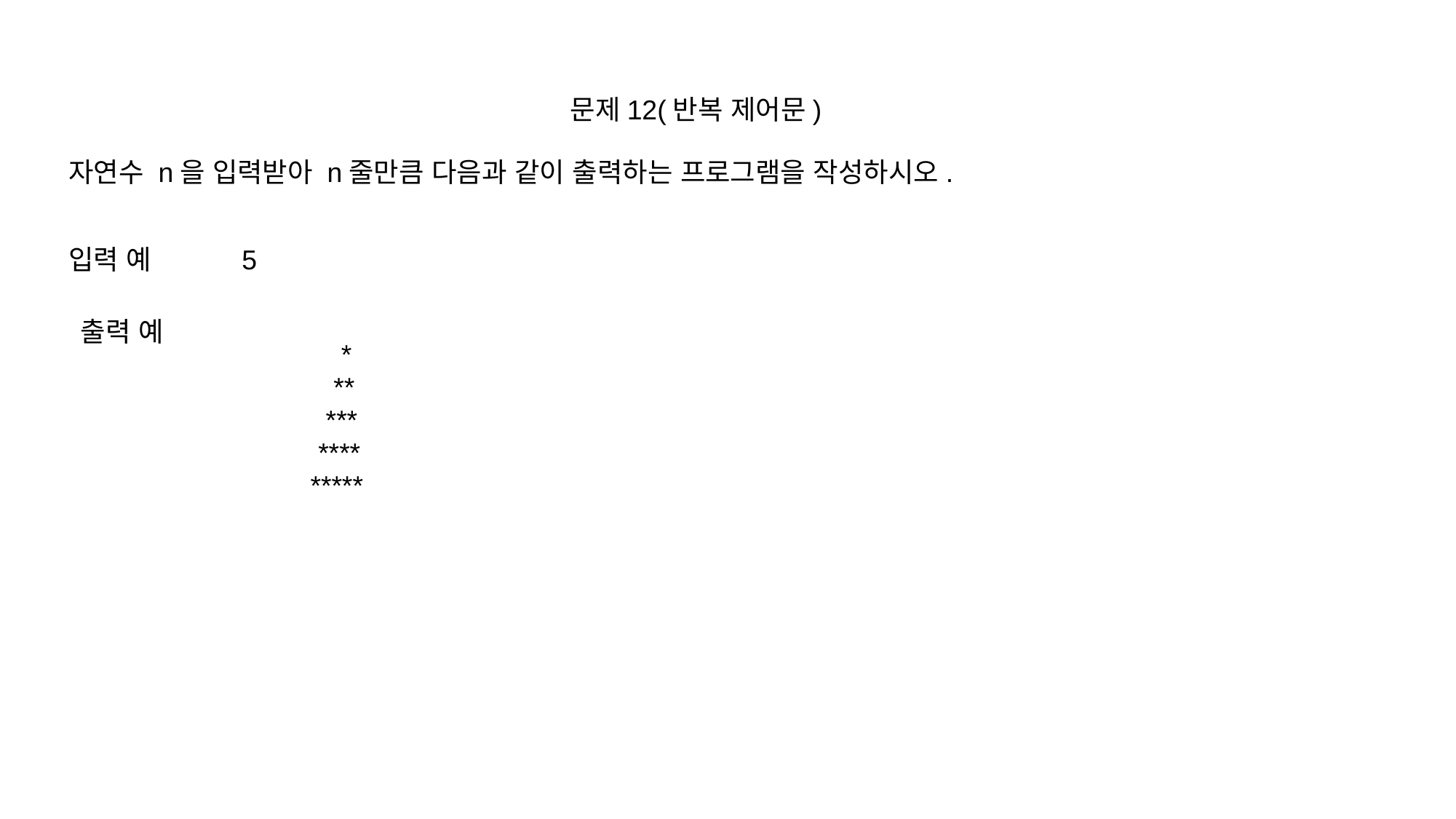

문제12(반복 제어문)
자연수 n을 입력받아 n줄만큼 다음과 같이 출력하는 프로그램을 작성하시오.
입력 예
5
출력 예
             *
            **
           ***
          ****
         *****